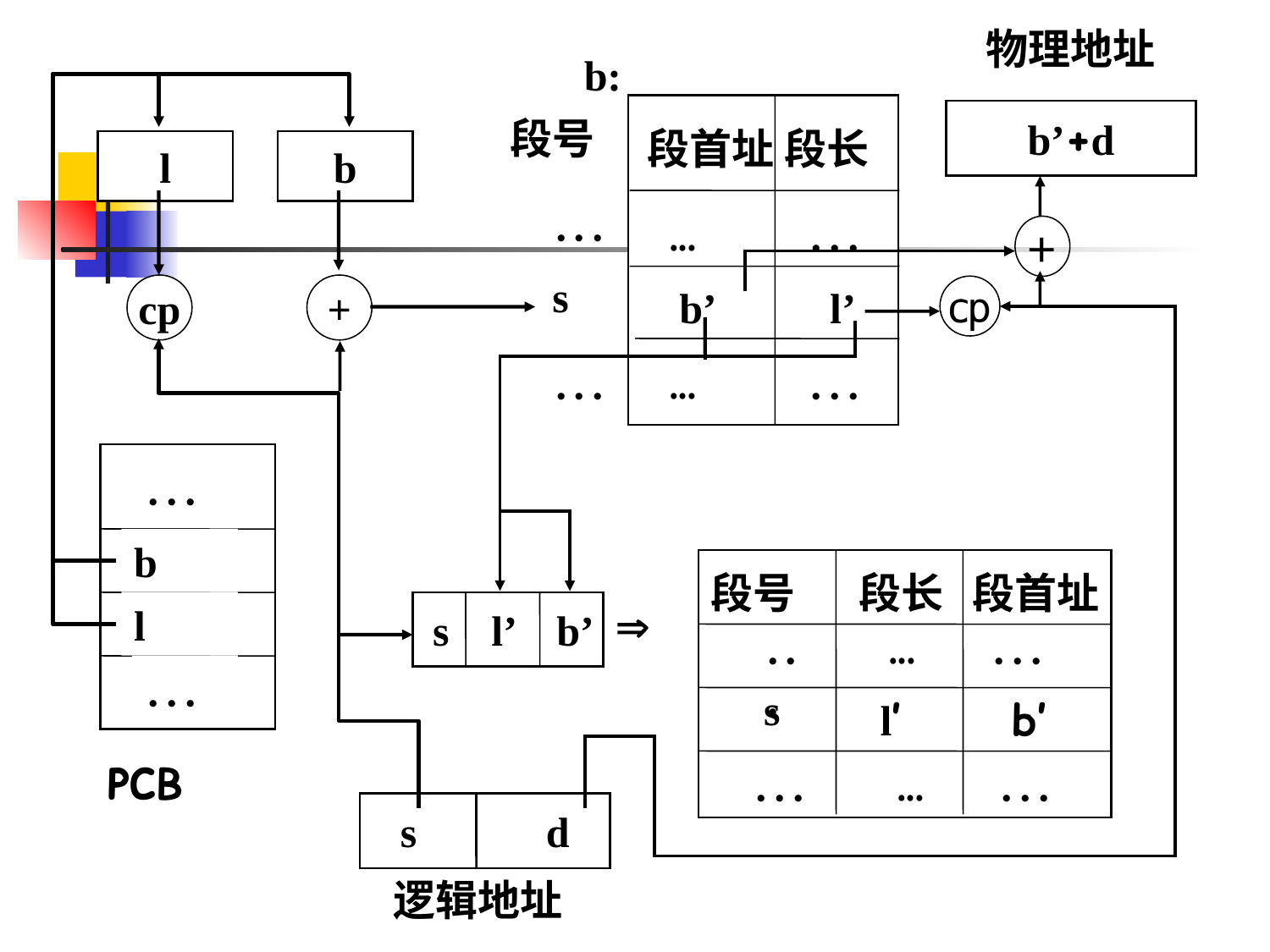

物理地址
b’+d
b:

段号
段首址 段长
l
b

cp

...

…      ...
+

s

+
  b’           l’
cp

...
…      ...

...

b

段号
段长   段首址

l
  s    l’    b’

⇒
...
 …    ...

...
s

  l’      b’
PCB

...
  …    ...
s       d

逻辑地址